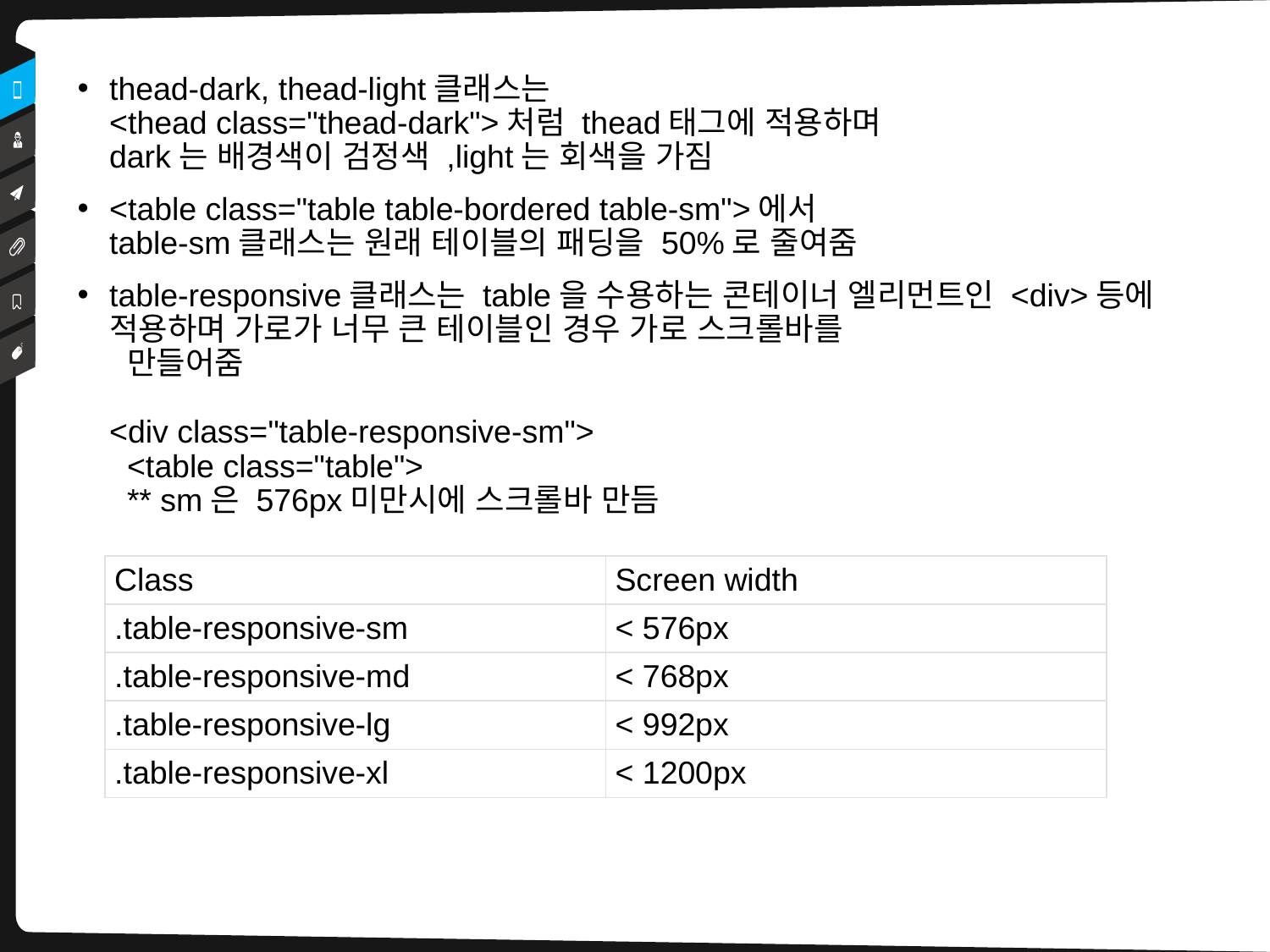

thead-dark, thead-light클래스는
<thead class="thead-dark">처럼 thead태그에 적용하며
dark는 배경색이 검정색 ,light는 회색을 가짐
<table class="table table-bordered table-sm">에서
table-sm클래스는 원래 테이블의 패딩을 50%로 줄여줌
table-responsive클래스는 table을 수용하는 콘테이너 엘리먼트인 <div>등에 적용하며 가로가 너무 큰 테이블인 경우 가로 스크롤바를
  만들어줌
<div class="table-responsive-sm">
  <table class="table">
  ** sm은 576px미만시에 스크롤바 만듬
| Class | Screen width |
| --- | --- |
| .table-responsive-sm | < 576px |
| .table-responsive-md | < 768px |
| .table-responsive-lg | < 992px |
| .table-responsive-xl | < 1200px |